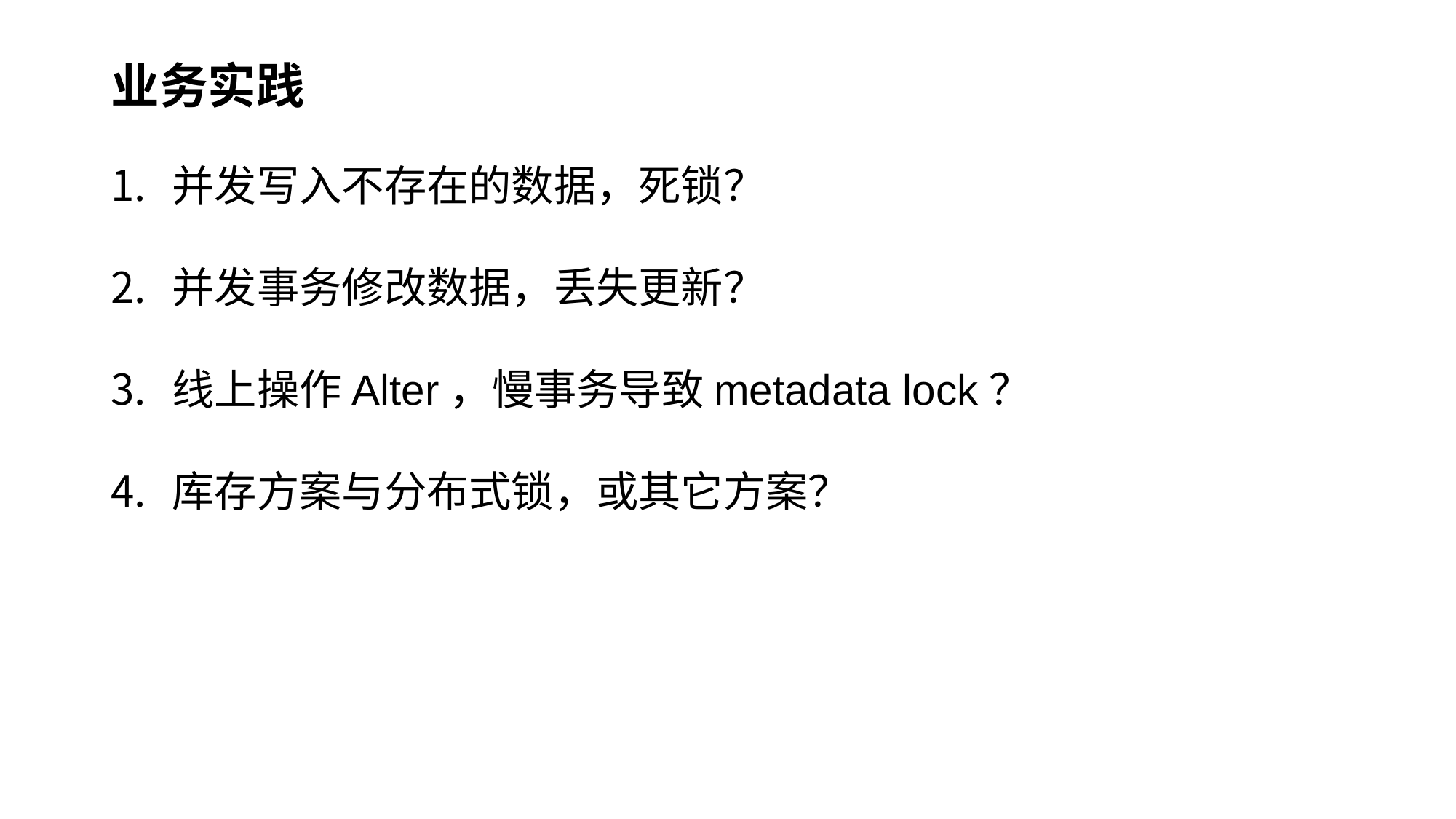

# 业务实践
并发写入不存在的数据，死锁？

并发事务修改数据，丢失更新？

线上操作Alter，慢事务导致metadata lock？

库存方案与分布式锁，或其它方案？